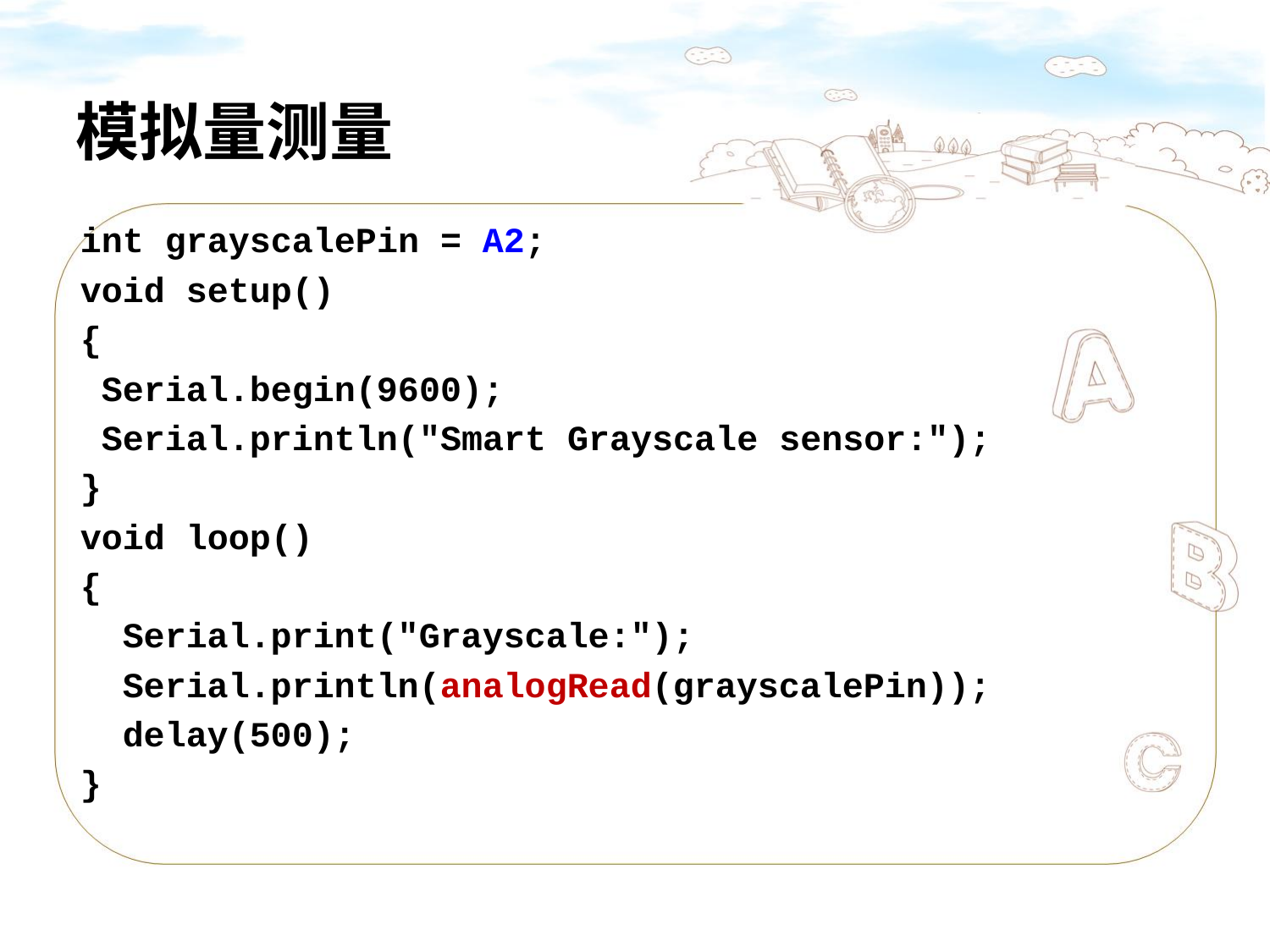

# 模拟量测量
int grayscalePin = A2;
void setup()
{
 Serial.begin(9600);
 Serial.println("Smart Grayscale sensor:");
}
void loop()
{
  Serial.print("Grayscale:");
  Serial.println(analogRead(grayscalePin));
  delay(500);
}